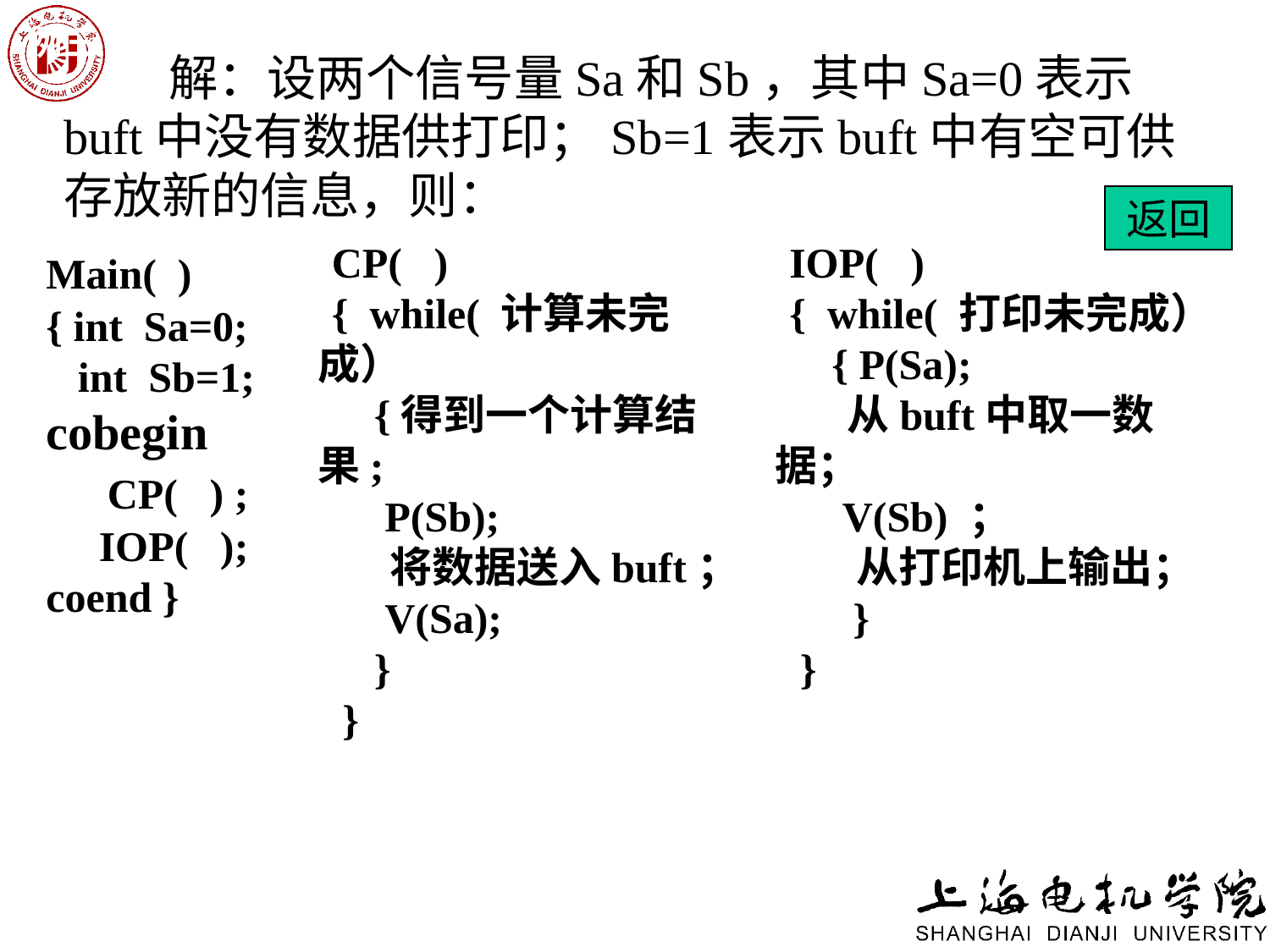

# 例三
          解：设两个信号量Sa和Sb，其中Sa=0表示buft中没有数据供打印；Sb=1表示buft中有空可供存放新的信息，则：
返回
CP(   )
{  while( 计算未完成）
    {得到一个计算结果;
     P(Sb);
     将数据送入buft；
     V(Sa);
    }
 }
IOP(   )
{  while( 打印未完成）
    { P(Sa);
     从buft中取一数据；
     V(Sb) ；
      从打印机上输出；
      }
 }
Main(  )
{ int  Sa=0;
   int  Sb=1;
cobegin
     CP(   ) ;
     IOP(   );
coend }